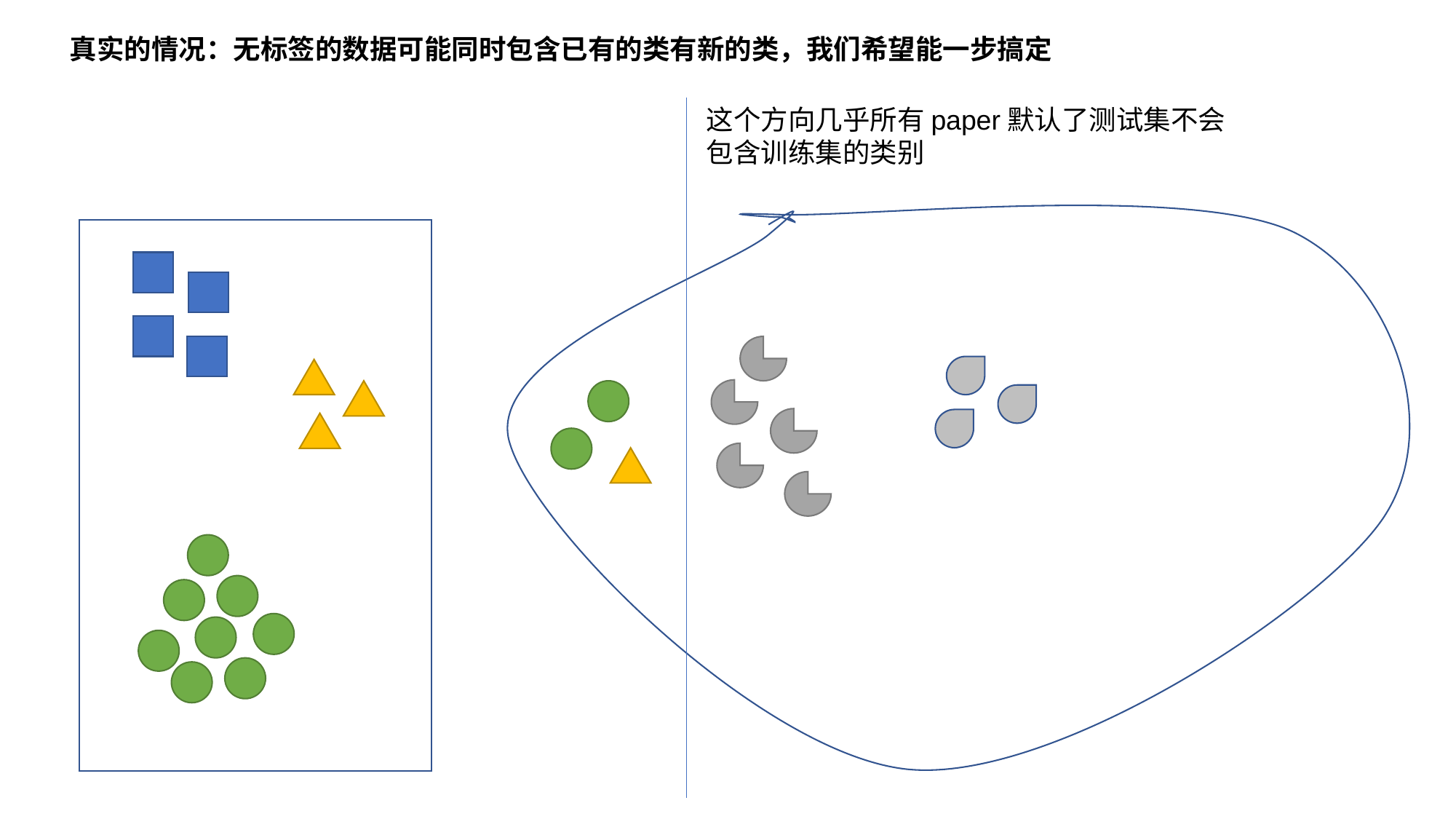

真实的情况：无标签的数据可能同时包含已有的类有新的类，我们希望能一步搞定
这个方向几乎所有paper默认了测试集不会包含训练集的类别